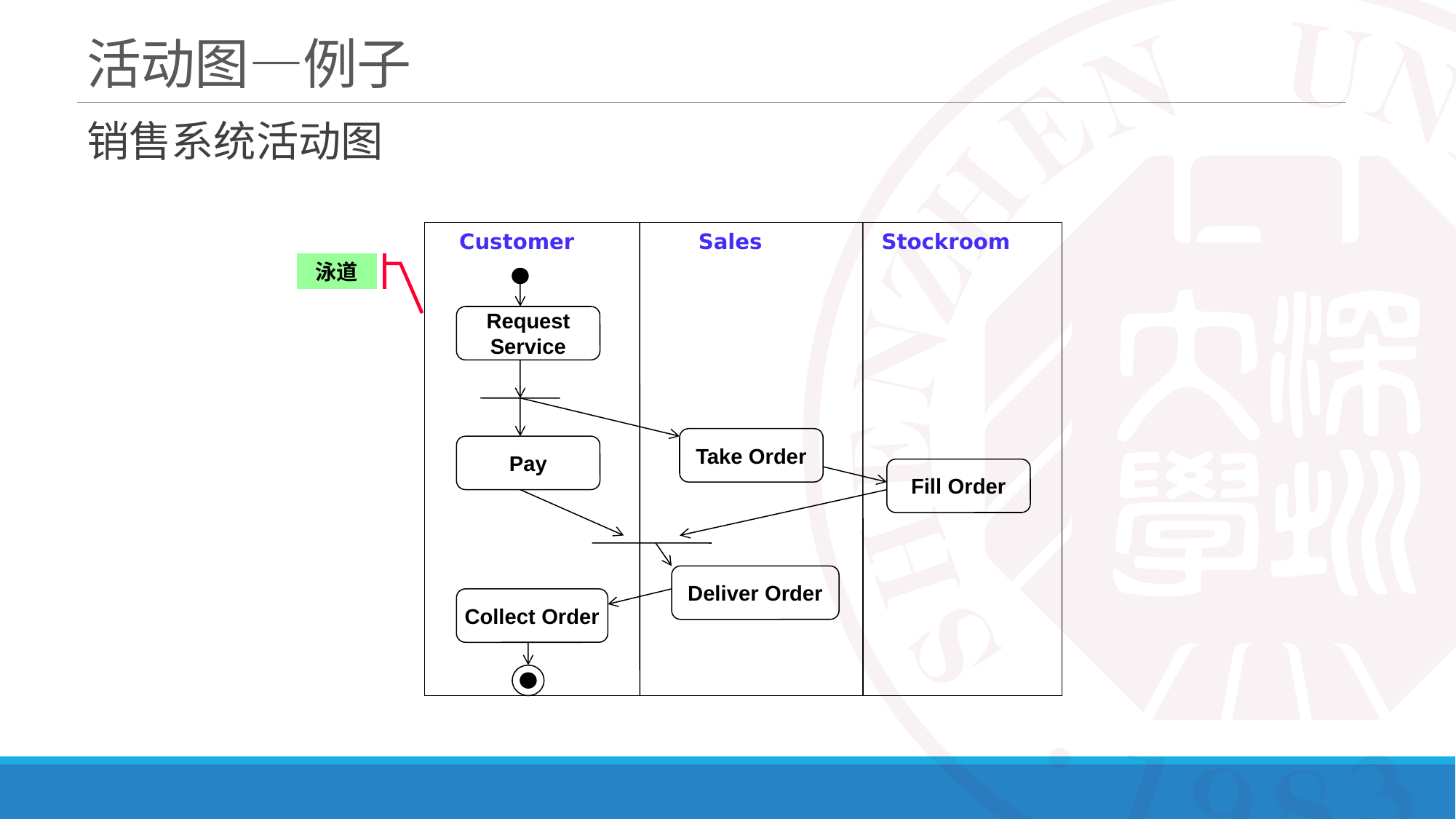

# 活动图—例子
销售系统活动图

Customer

Sales

Stockroom
泳道

Request
Service

Take Order
Pay
Fill Order

Deliver Order
Collect Order